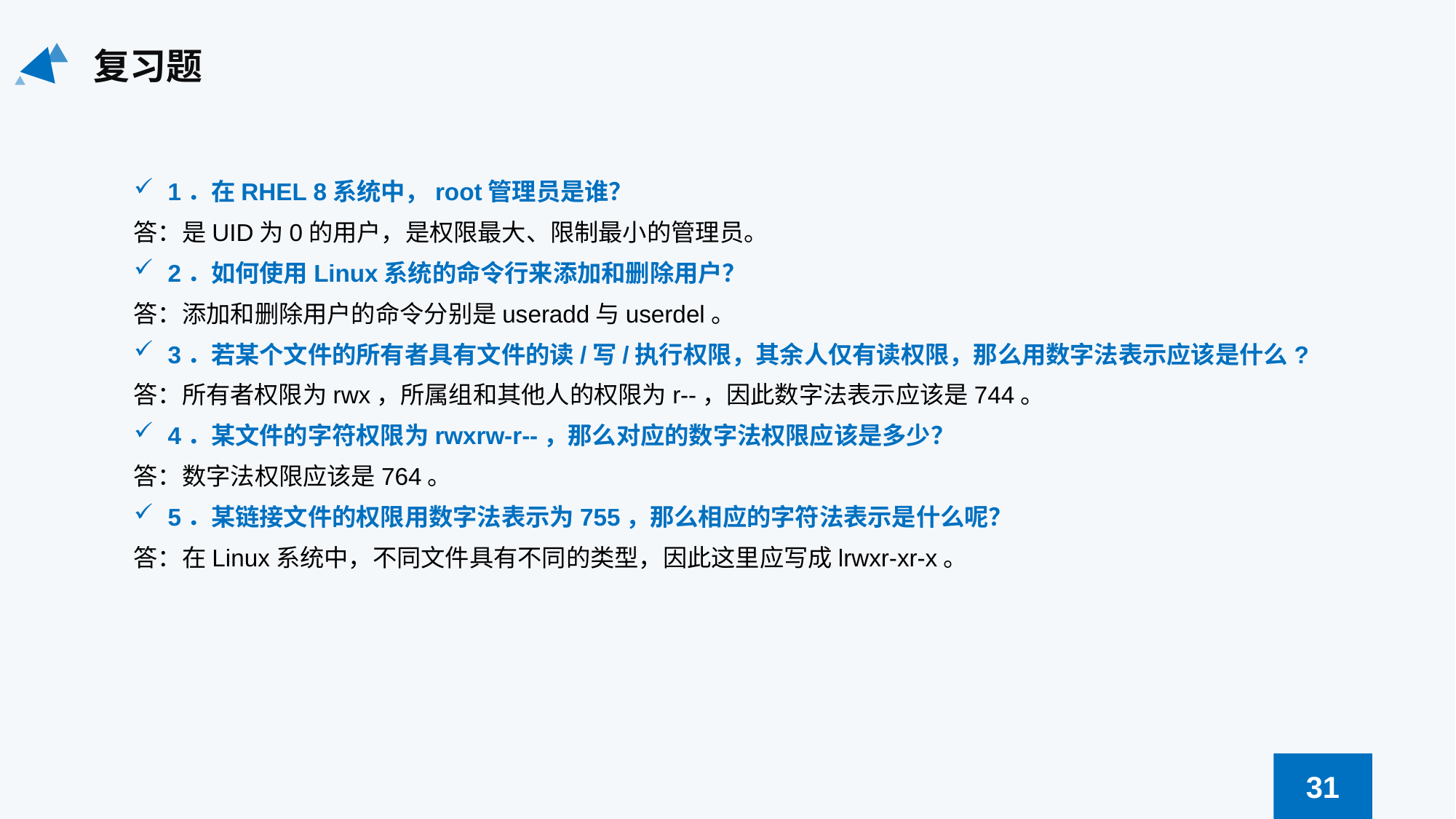

复习题

1．在RHEL 8系统中，root管理员是谁？
答：是UID为0的用户，是权限最大、限制最小的管理员。
2．如何使用Linux系统的命令行来添加和删除用户？
答：添加和删除用户的命令分别是useradd与userdel。
3．若某个文件的所有者具有文件的读/写/执行权限，其余人仅有读权限，那么用数字法表示应该是什么?
答：所有者权限为rwx，所属组和其他人的权限为r--，因此数字法表示应该是744。
4．某文件的字符权限为rwxrw-r--，那么对应的数字法权限应该是多少？
答：数字法权限应该是764。
5．某链接文件的权限用数字法表示为755，那么相应的字符法表示是什么呢？
答：在Linux系统中，不同文件具有不同的类型，因此这里应写成lrwxr-xr-x。

31